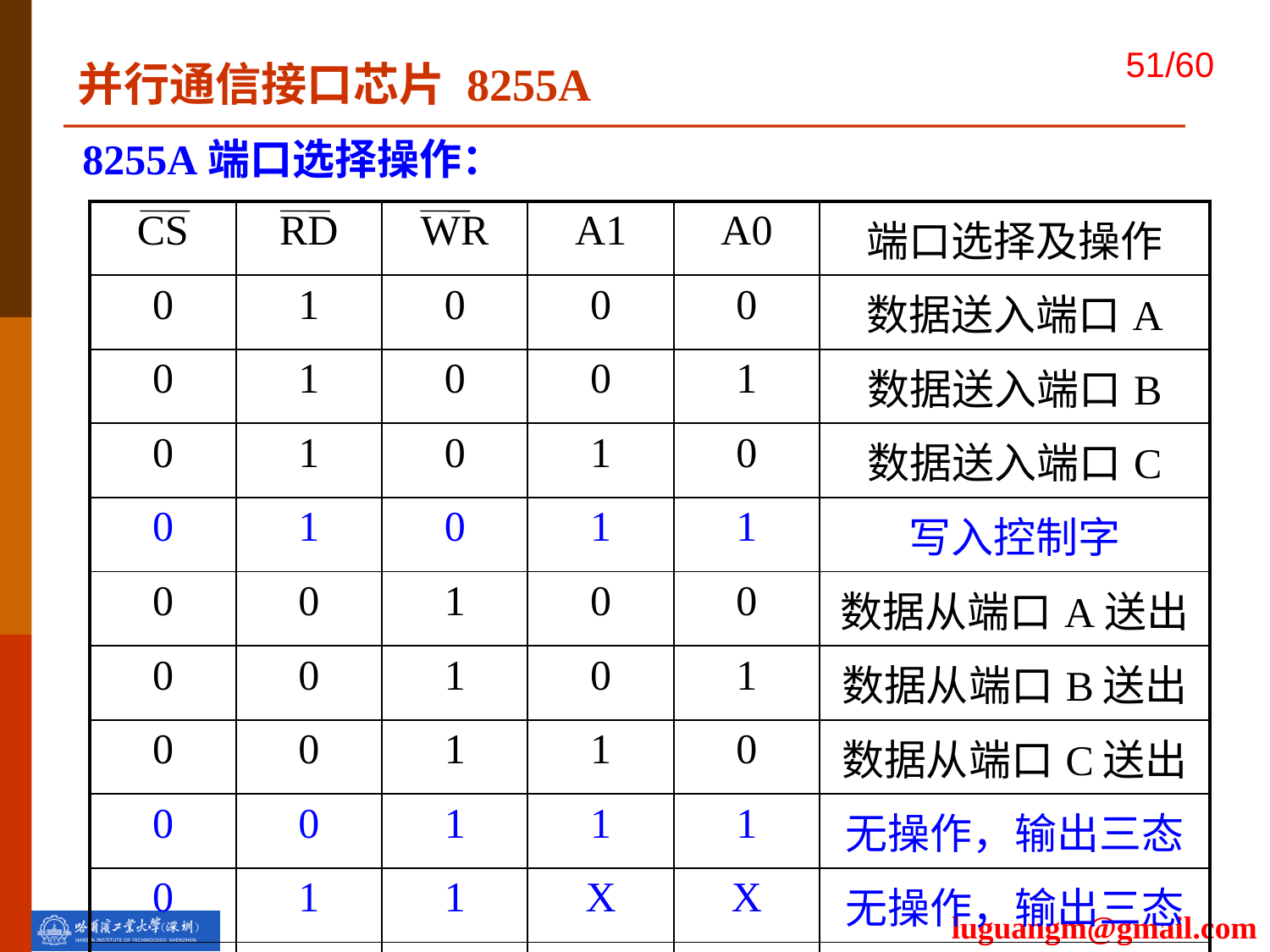

并行通信接口芯片 8255A
8255A端口选择操作：
| CS | RD | WR | A1 | A0 | 端口选择及操作 |
| --- | --- | --- | --- | --- | --- |
| 0 | 1 | 0 | 0 | 0 | 数据送入端口A |
| 0 | 1 | 0 | 0 | 1 | 数据送入端口B |
| 0 | 1 | 0 | 1 | 0 | 数据送入端口C |
| 0 | 1 | 0 | 1 | 1 | 写入控制字 |
| 0 | 0 | 1 | 0 | 0 | 数据从端口A送出 |
| 0 | 0 | 1 | 0 | 1 | 数据从端口B送出 |
| 0 | 0 | 1 | 1 | 0 | 数据从端口C送出 |
| 0 | 0 | 1 | 1 | 1 | 无操作，输出三态 |
| 0 | 1 | 1 | X | X | 无操作，输出三态 |
| 1 | X | X | X | X | 禁止，输出三态 |